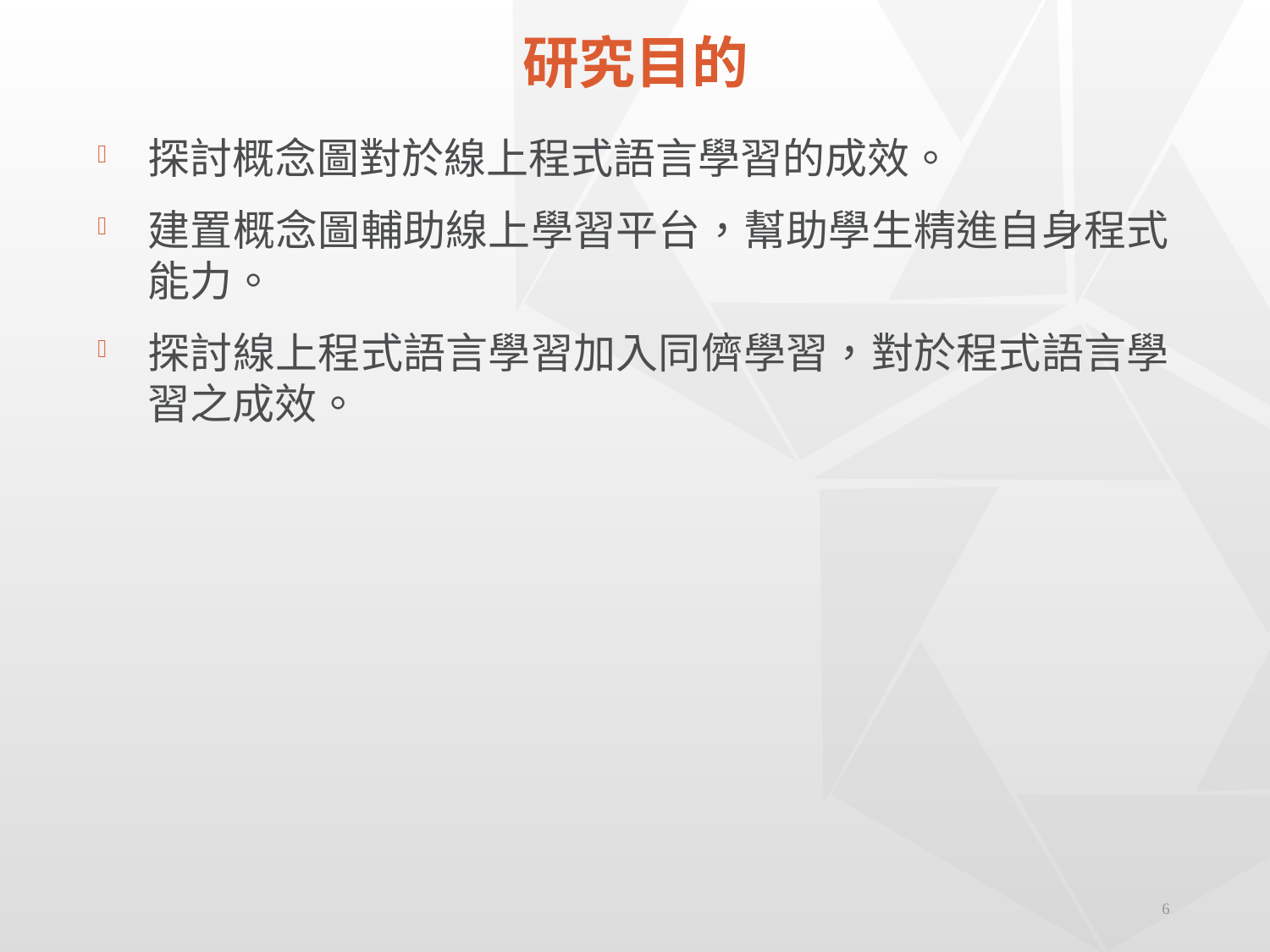

# 研究目的
探討概念圖對於線上程式語言學習的成效。
建置概念圖輔助線上學習平台，幫助學生精進自身程式能力。
探討線上程式語言學習加入同儕學習，對於程式語言學習之成效。

6